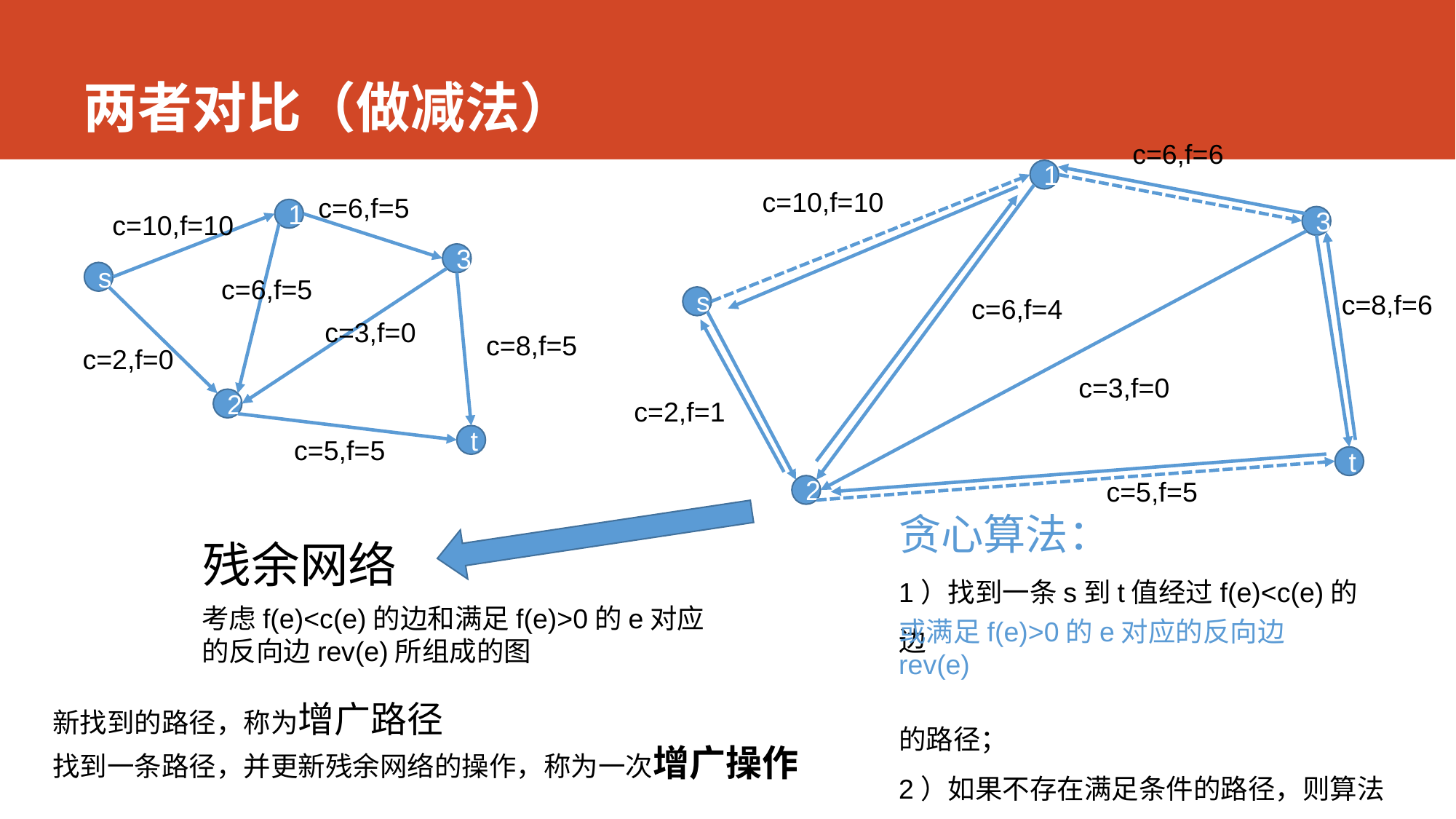

# 两者对比（做减法）
c=6,f=6
1
c=10,f=10
c=6,f=5
1
c=10,f=10
3
3
s
c=6,f=5
c=8,f=6
s
c=6,f=4
c=3,f=0
c=8,f=5
c=2,f=0
c=3,f=0
2
c=2,f=1
t
c=5,f=5
t
c=5,f=5
2
贪心算法：
1）找到一条s到t值经过f(e)<c(e)的边

的路径；
2）如果不存在满足条件的路径，则算法结束。否则重复1)

残余网络
考虑f(e)<c(e)的边和满足f(e)>0的e对应的反向边rev(e)所组成的图
或满足f(e)>0的e对应的反向边rev(e)
新找到的路径，称为增广路径
找到一条路径，并更新残余网络的操作，称为一次增广操作